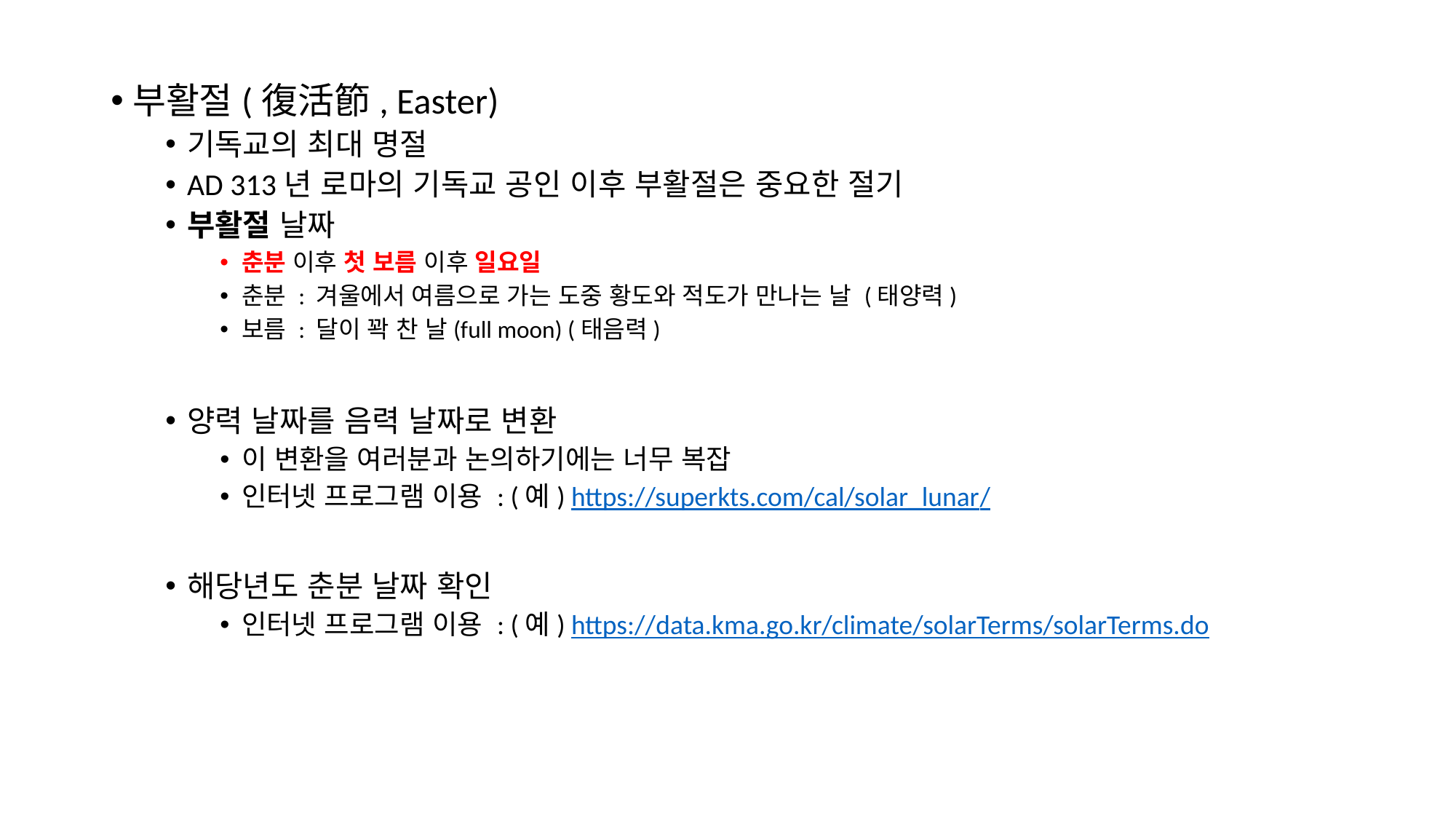

부활절(復活節, Easter)
기독교의 최대 명절
AD 313년 로마의 기독교 공인 이후 부활절은 중요한 절기
부활절 날짜
춘분 이후 첫 보름 이후 일요일
춘분 : 겨울에서 여름으로 가는 도중 황도와 적도가 만나는 날 (태양력)
보름 : 달이 꽉 찬 날(full moon) (태음력)

양력 날짜를 음력 날짜로 변환
이 변환을 여러분과 논의하기에는 너무 복잡
인터넷 프로그램 이용 : (예) https://superkts.com/cal/solar_lunar/

해당년도 춘분 날짜 확인
인터넷 프로그램 이용 : (예) https://data.kma.go.kr/climate/solarTerms/solarTerms.do